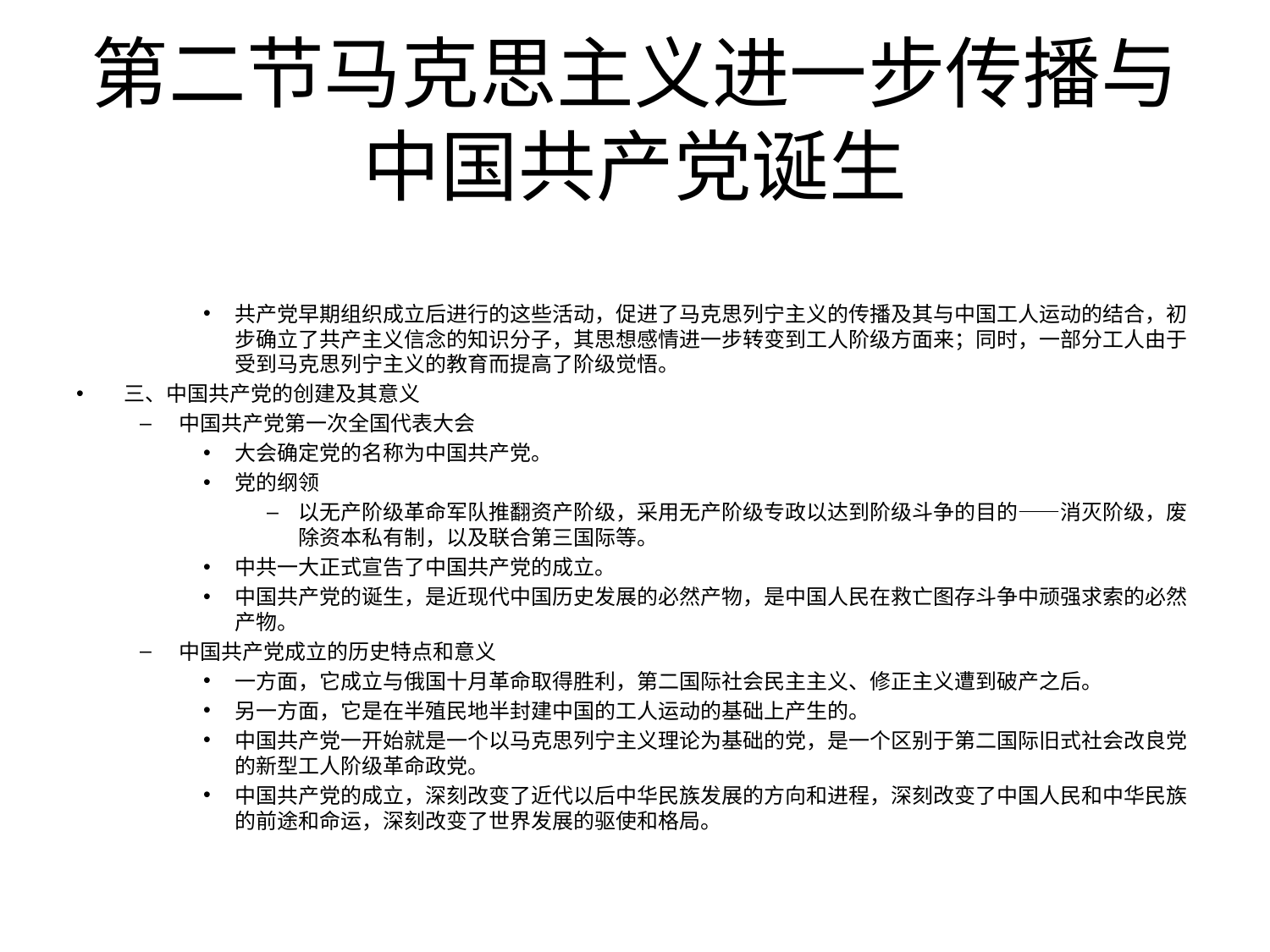

# 第二节马克思主义进一步传播与中国共产党诞生

共产党早期组织成立后进行的这些活动，促进了马克思列宁主义的传播及其与中国工人运动的结合，初步确立了共产主义信念的知识分子，其思想感情进一步转变到工人阶级方面来；同时，一部分工人由于受到马克思列宁主义的教育而提高了阶级觉悟。
三、中国共产党的创建及其意义
中国共产党第一次全国代表大会
大会确定党的名称为中国共产党。
党的纲领
以无产阶级革命军队推翻资产阶级，采用无产阶级专政以达到阶级斗争的目的——消灭阶级，废除资本私有制，以及联合第三国际等。
中共一大正式宣告了中国共产党的成立。
中国共产党的诞生，是近现代中国历史发展的必然产物，是中国人民在救亡图存斗争中顽强求索的必然产物。
中国共产党成立的历史特点和意义
一方面，它成立与俄国十月革命取得胜利，第二国际社会民主主义、修正主义遭到破产之后。
另一方面，它是在半殖民地半封建中国的工人运动的基础上产生的。
中国共产党一开始就是一个以马克思列宁主义理论为基础的党，是一个区别于第二国际旧式社会改良党的新型工人阶级革命政党。
中国共产党的成立，深刻改变了近代以后中华民族发展的方向和进程，深刻改变了中国人民和中华民族的前途和命运，深刻改变了世界发展的驱使和格局。